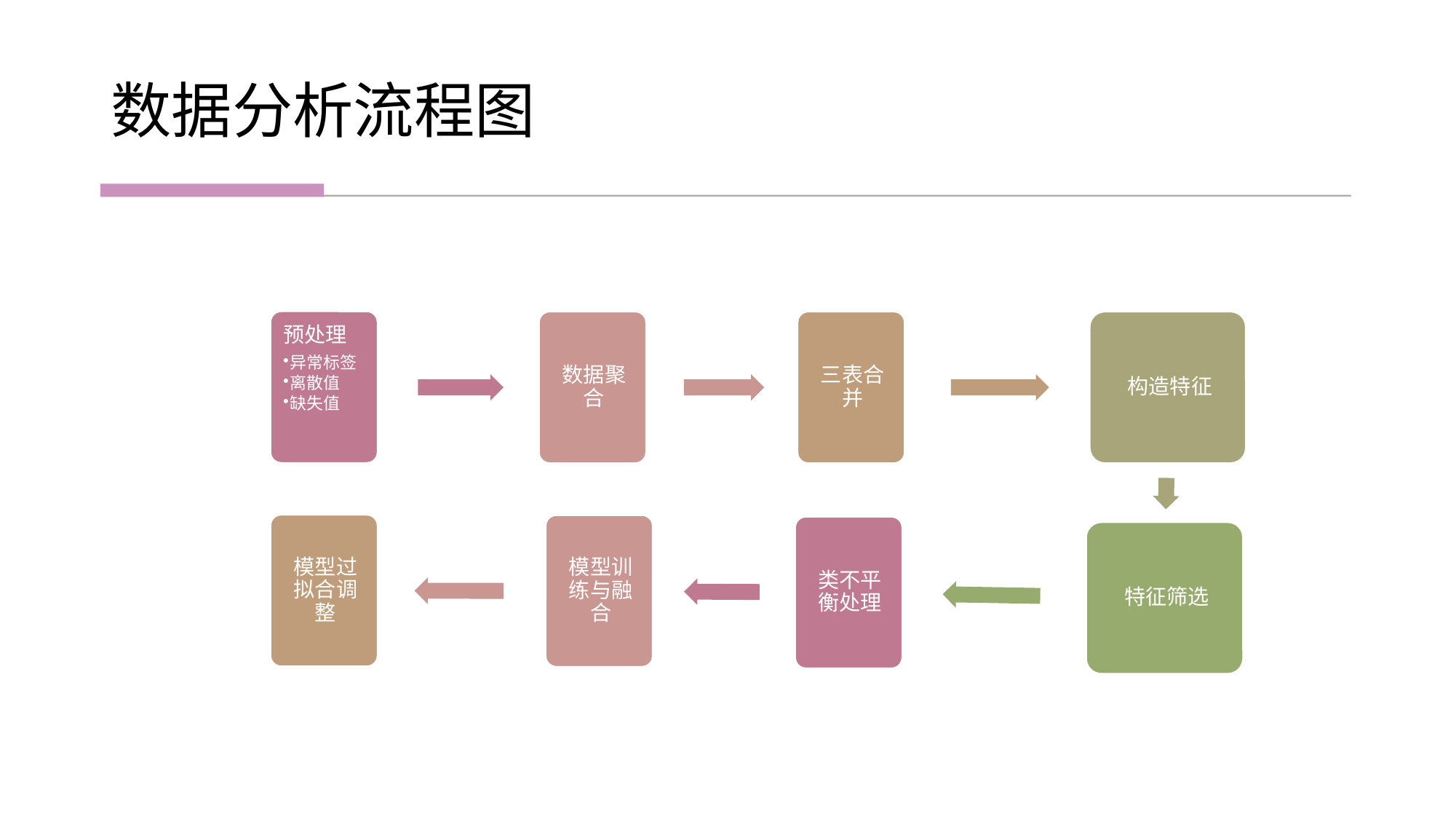

# 数据分析流程图

预处理
异常标签
离散值
缺失值

数据聚合

三表合并

构造特征

特征筛选

类不平衡处理

模型训练与融合

模型过拟合调整